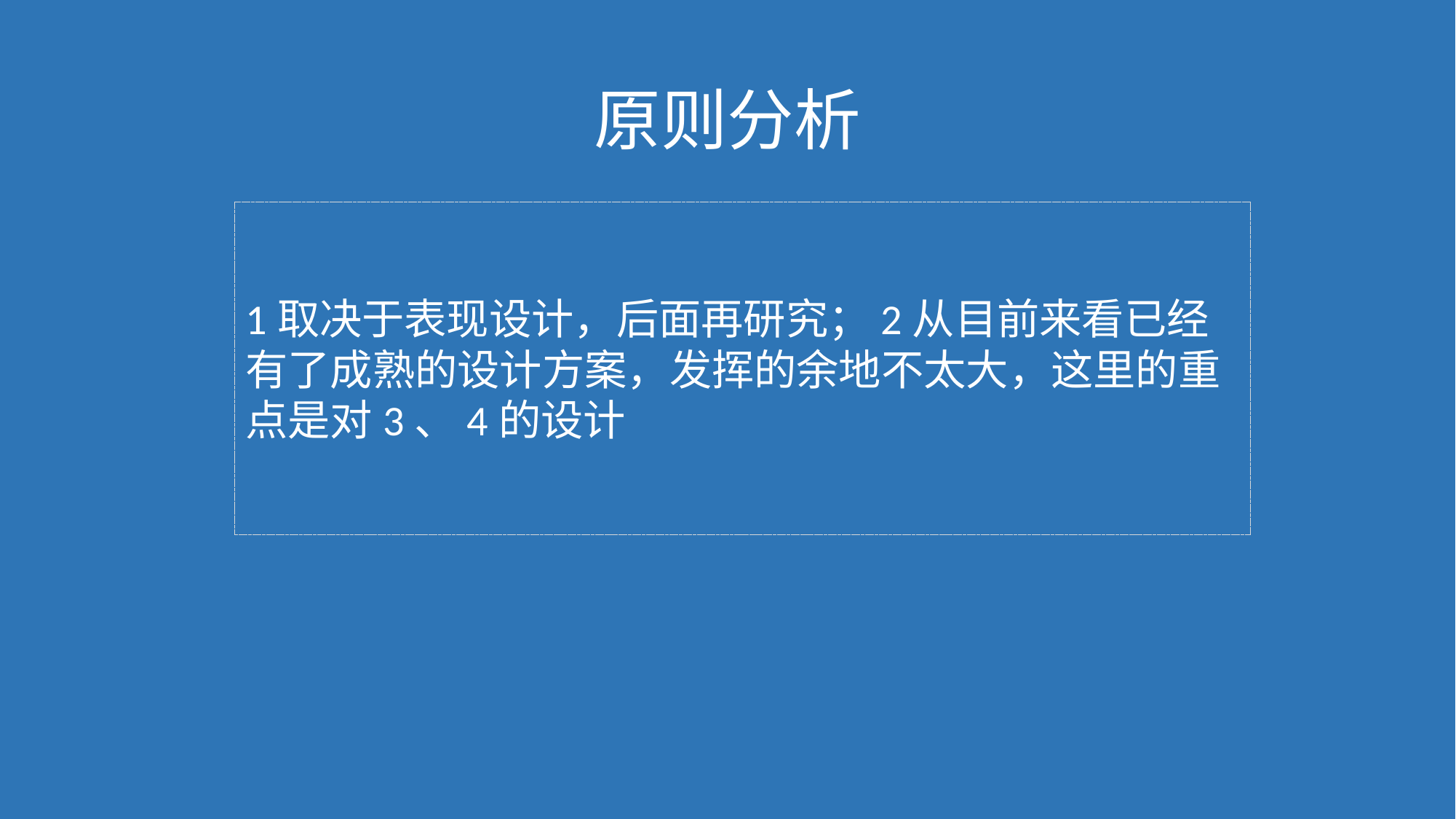

原则分析
1取决于表现设计，后面再研究；2从目前来看已经有了成熟的设计方案，发挥的余地不太大，这里的重点是对3、4的设计